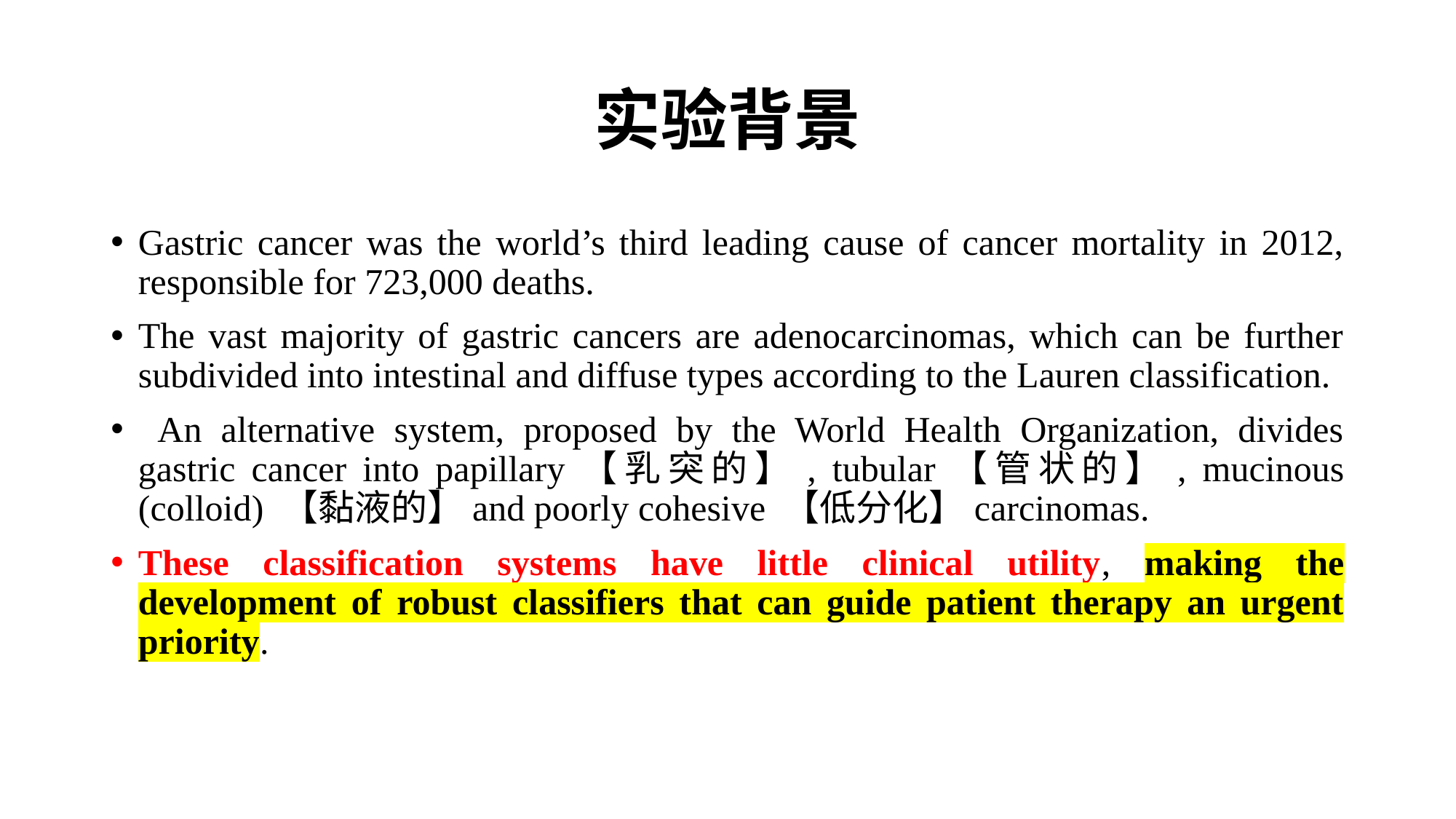

# 实验背景
Gastric cancer was the world’s third leading cause of cancer mortality in 2012, responsible for 723,000 deaths.
The vast majority of gastric cancers are adenocarcinomas, which can be further subdivided into intestinal and diffuse types according to the Lauren classification.
 An alternative system, proposed by the World Health Organization, divides gastric cancer into papillary【乳突的】, tubular【管状的】, mucinous (colloid) 【黏液的】and poorly cohesive 【低分化】carcinomas.
These classification systems have little clinical utility, making the development of robust classifiers that can guide patient therapy an urgent priority.